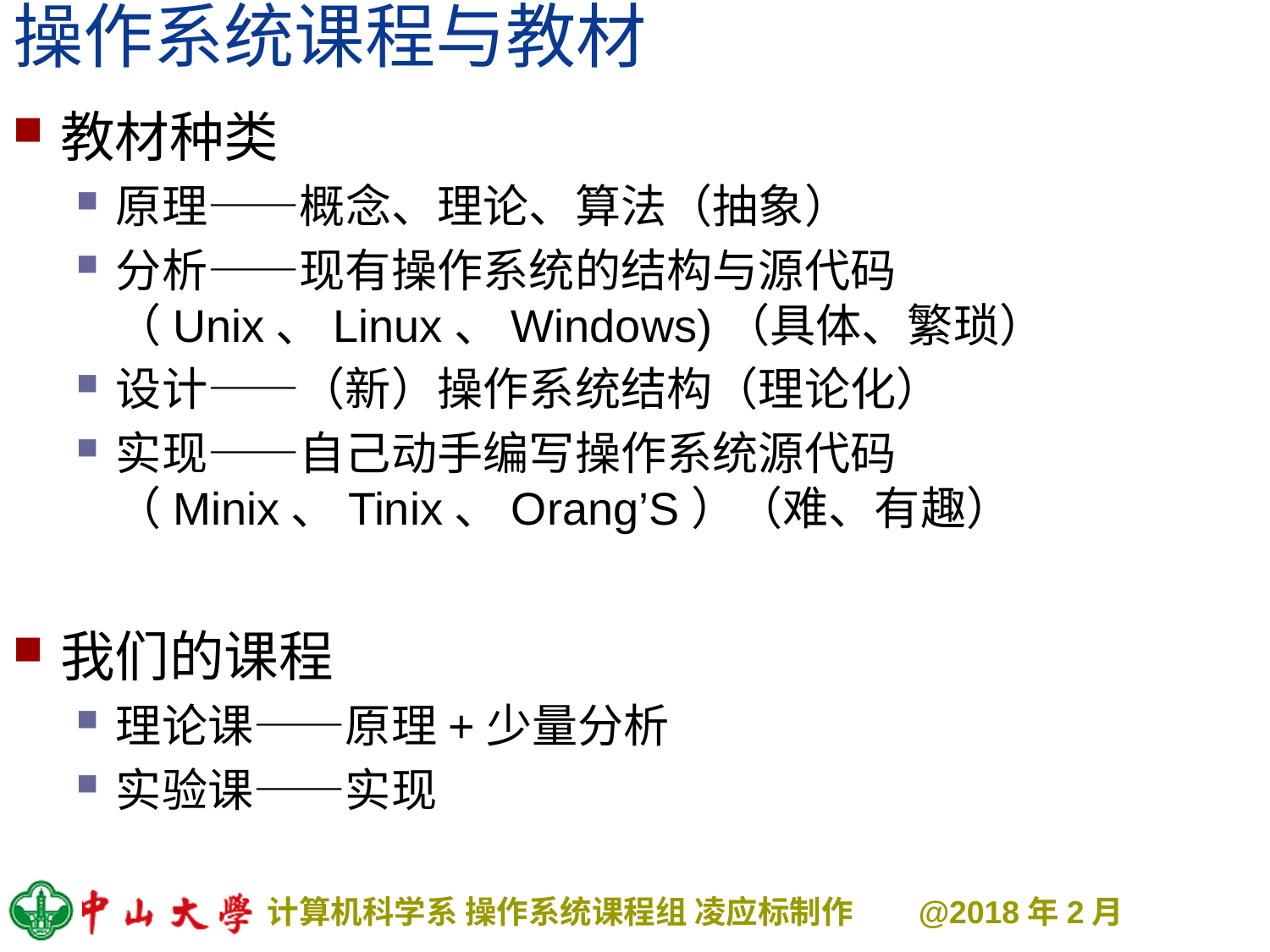

# 操作系统课程与教材
教材种类
原理——概念、理论、算法（抽象）
分析——现有操作系统的结构与源代码（Unix、Linux、Windows)（具体、繁琐）
设计——（新）操作系统结构（理论化）
实现——自己动手编写操作系统源代码（Minix、Tinix、Orang’S）（难、有趣）

我们的课程
理论课——原理+少量分析
实验课——实现